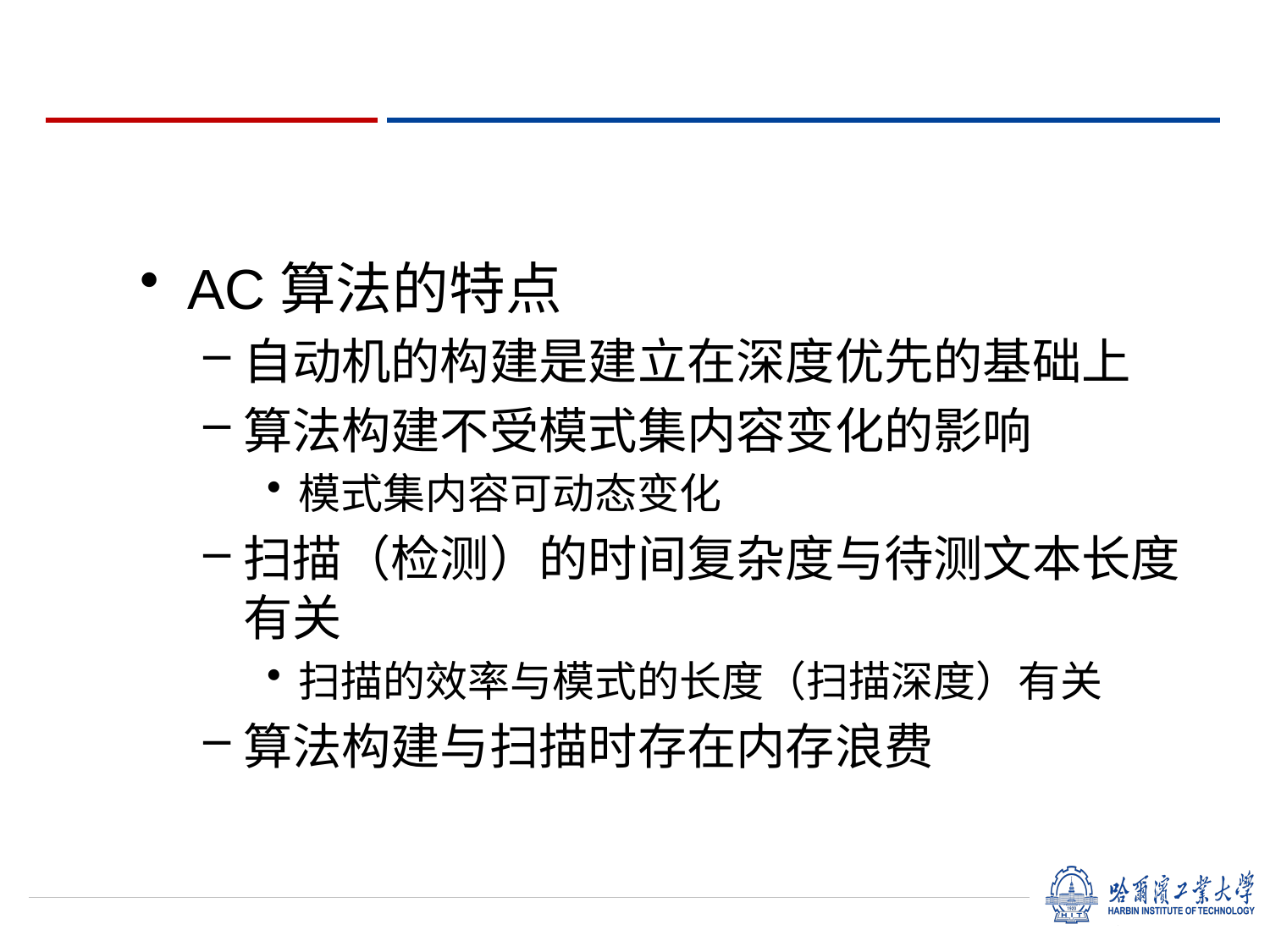

AC算法的特点
自动机的构建是建立在深度优先的基础上
算法构建不受模式集内容变化的影响
模式集内容可动态变化
扫描（检测）的时间复杂度与待测文本长度有关
扫描的效率与模式的长度（扫描深度）有关
算法构建与扫描时存在内存浪费